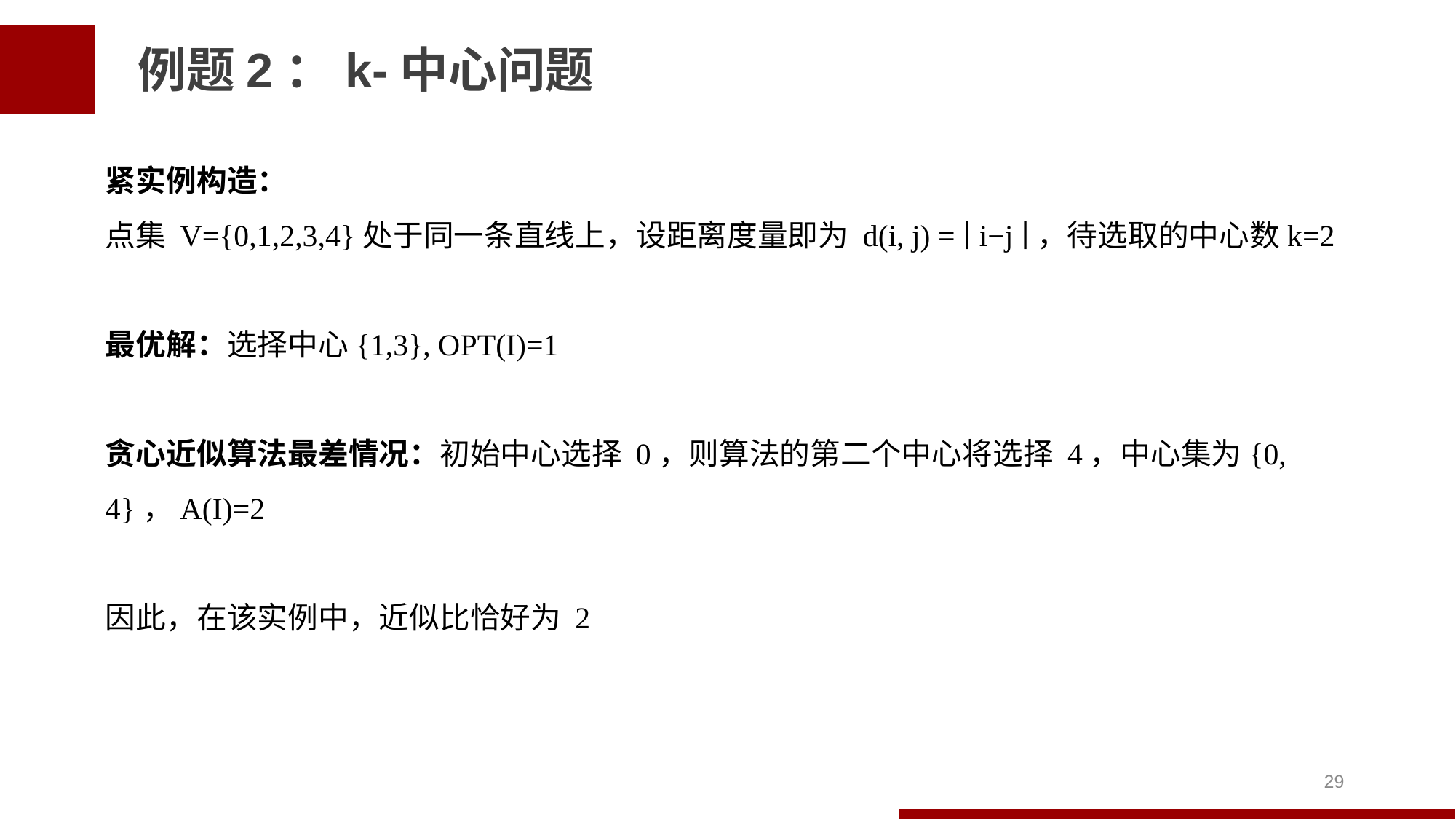

例题2：k-中心问题
紧实例构造：
点集 V={0,1,2,3,4}处于同一条直线上，设距离度量即为 d(i, j) = ∣ i−j ∣，待选取的中心数k=2

最优解：选择中心{1,3}, OPT(I)=1

贪心近似算法最差情况：初始中心选择 0，则算法的第二个中心将选择 4，中心集为{0, 4}，A(I)=2

因此，在该实例中，近似比恰好为 2
29